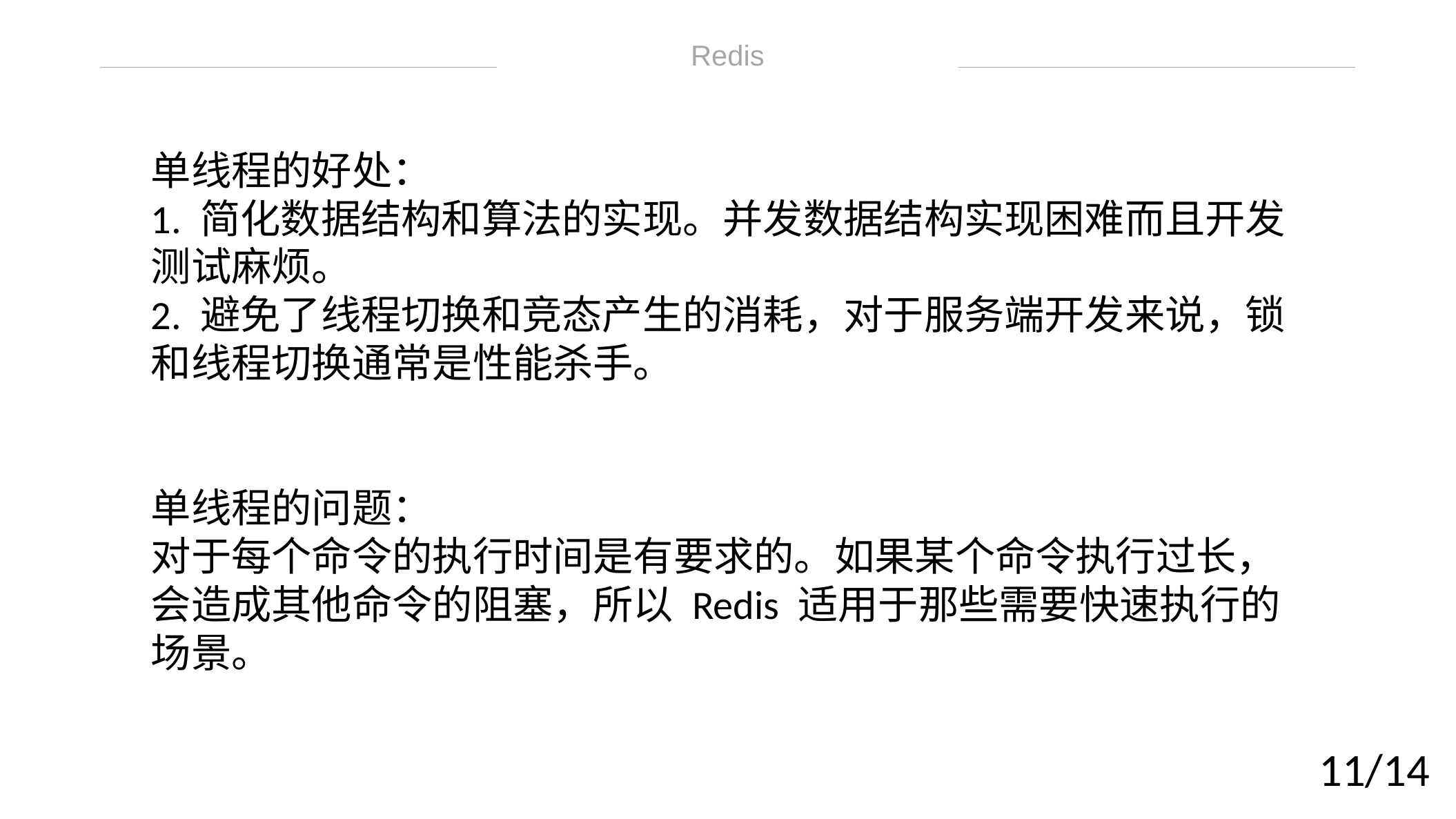

Redis
单线程的好处：
1. 简化数据结构和算法的实现。并发数据结构实现困难而且开发测试麻烦。
2. 避免了线程切换和竞态产生的消耗，对于服务端开发来说，锁和线程切换通常是性能杀手。

单线程的问题：
对于每个命令的执行时间是有要求的。如果某个命令执行过长，会造成其他命令的阻塞，所以 Redis 适用于那些需要快速执行的场景。

11/14